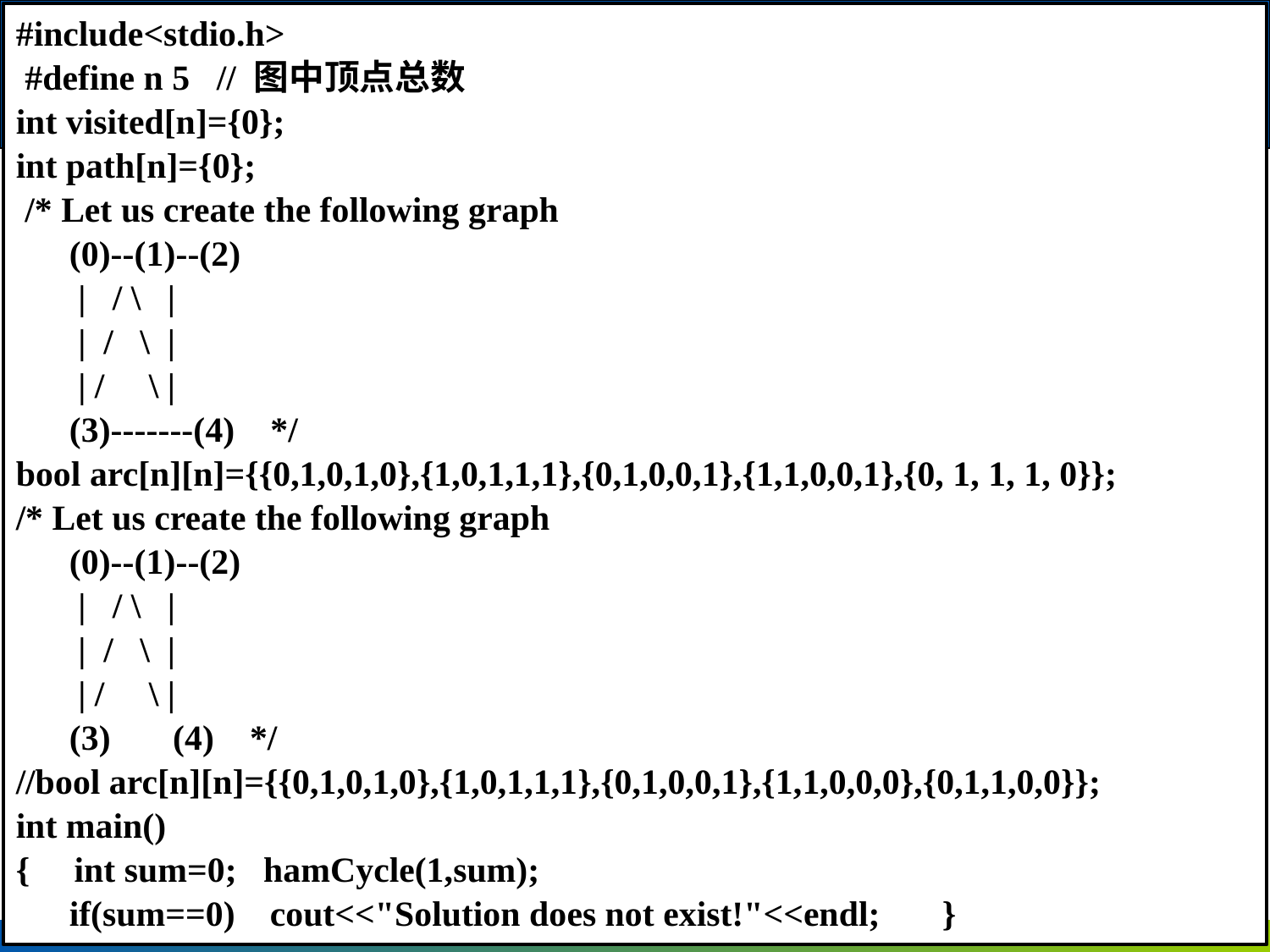

#include<stdio.h>
 #define n 5   // 图中顶点总数
int visited[n]={0};
int path[n]={0};
 /* Let us create the following graph
      (0)--(1)--(2)
       |   / \   |
       |  /   \  |
       | /     \ |
      (3)-------(4)    */
bool arc[n][n]={{0,1,0,1,0},{1,0,1,1,1},{0,1,0,0,1},{1,1,0,0,1},{0, 1, 1, 1, 0}};
/* Let us create the following graph
      (0)--(1)--(2)
       |   / \   |
       |  /   \  |
       | /     \ |
      (3)       (4)    */
//bool arc[n][n]={{0,1,0,1,0},{1,0,1,1,1},{0,1,0,0,1},{1,1,0,0,0},{0,1,1,0,0}};
int main()
{     int sum=0;   hamCycle(1,sum);
      if(sum==0)	cout<<"Solution does not exist!"<<endl;       }